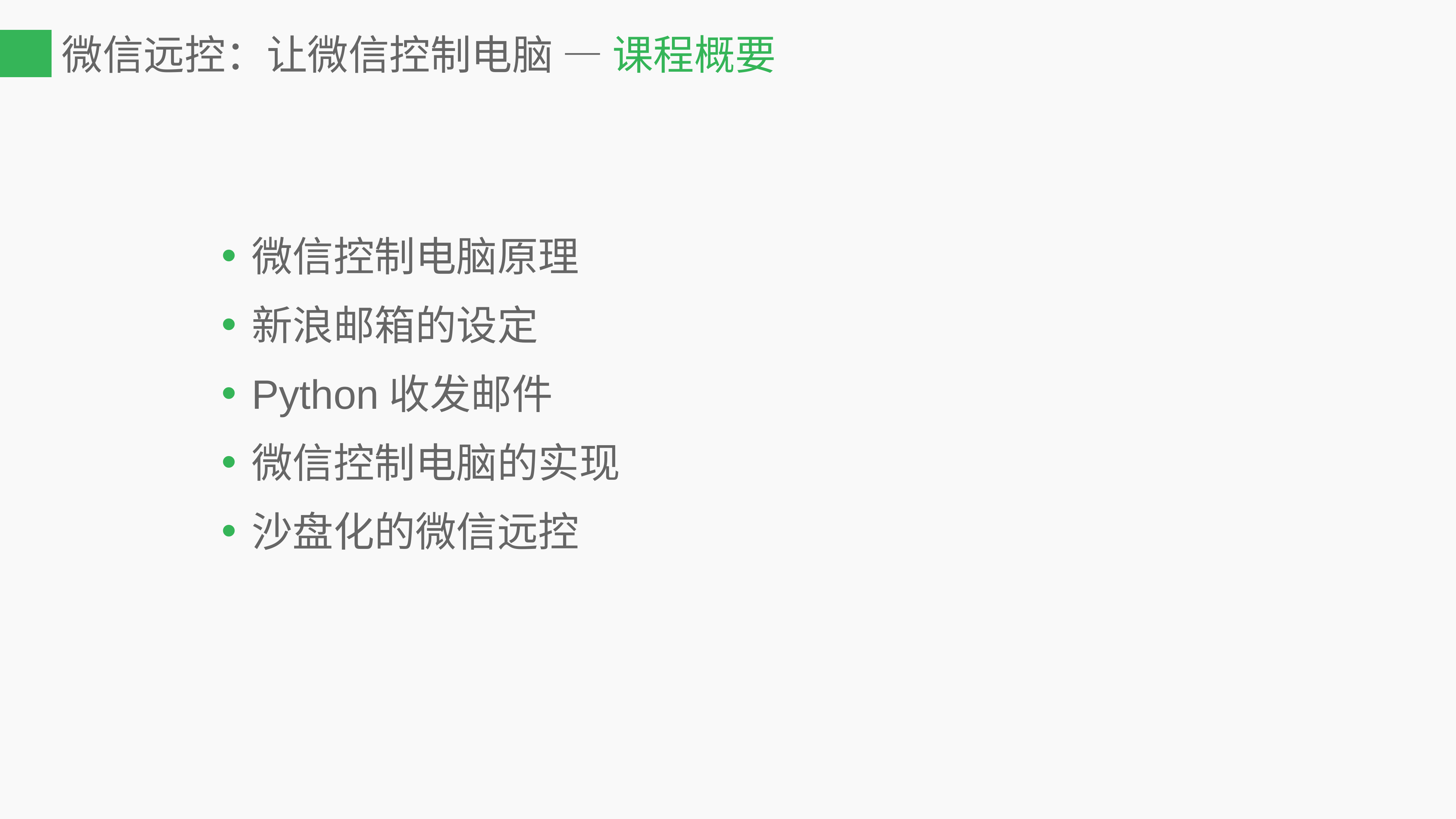

# 微信远控：让微信控制电脑 — 课程概要
微信控制电脑原理
新浪邮箱的设定
Python收发邮件
微信控制电脑的实现
沙盘化的微信远控